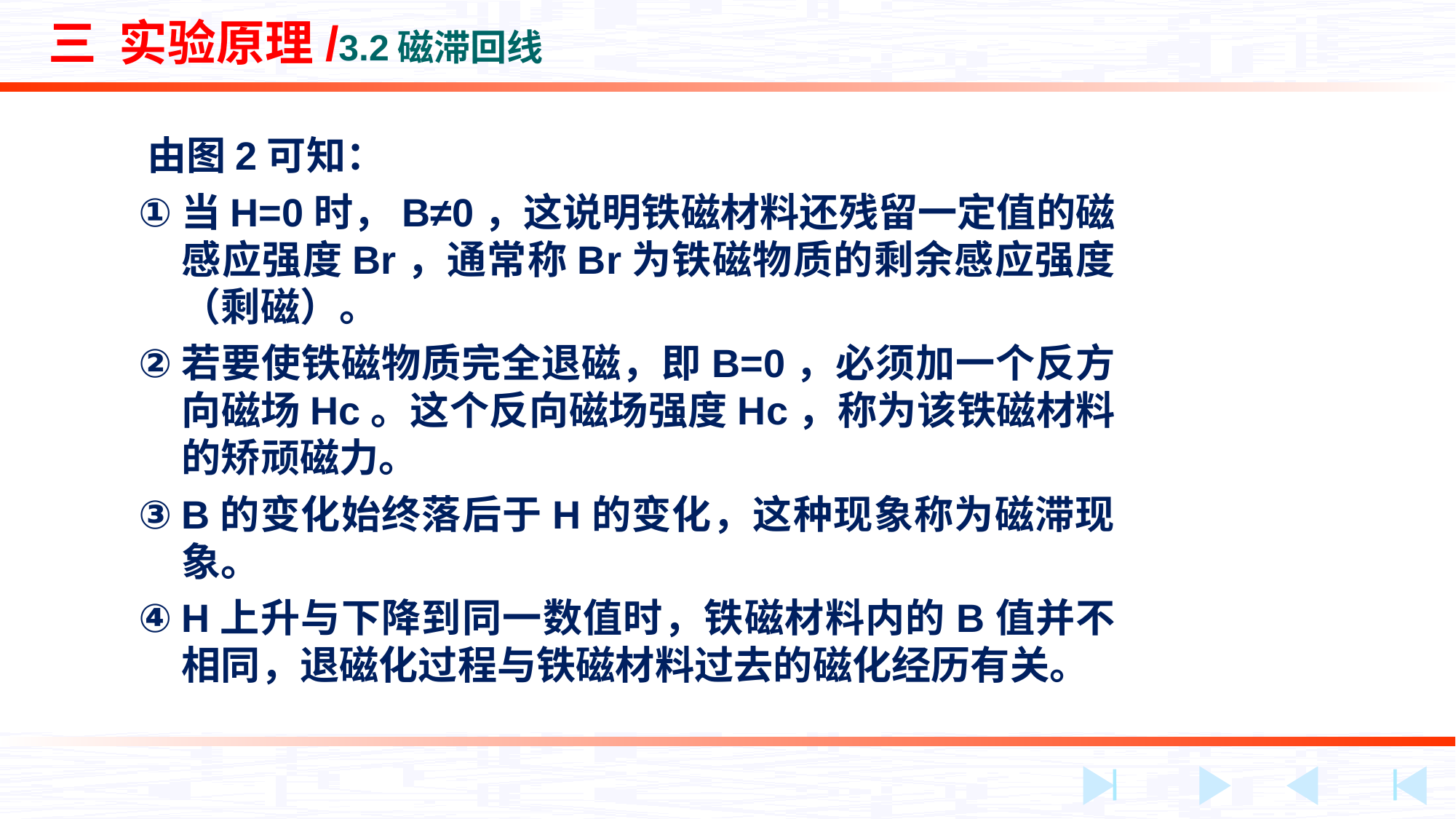

三  实验原理/3.2磁滞回线
由图2可知：
当H=0时，B≠0，这说明铁磁材料还残留一定值的磁感应强度Br，通常称Br为铁磁物质的剩余感应强度（剩磁）。
若要使铁磁物质完全退磁，即B=0，必须加一个反方向磁场Hc。这个反向磁场强度Hc，称为该铁磁材料的矫顽磁力。
B的变化始终落后于H的变化，这种现象称为磁滞现象。
H上升与下降到同一数值时，铁磁材料内的B值并不相同，退磁化过程与铁磁材料过去的磁化经历有关。